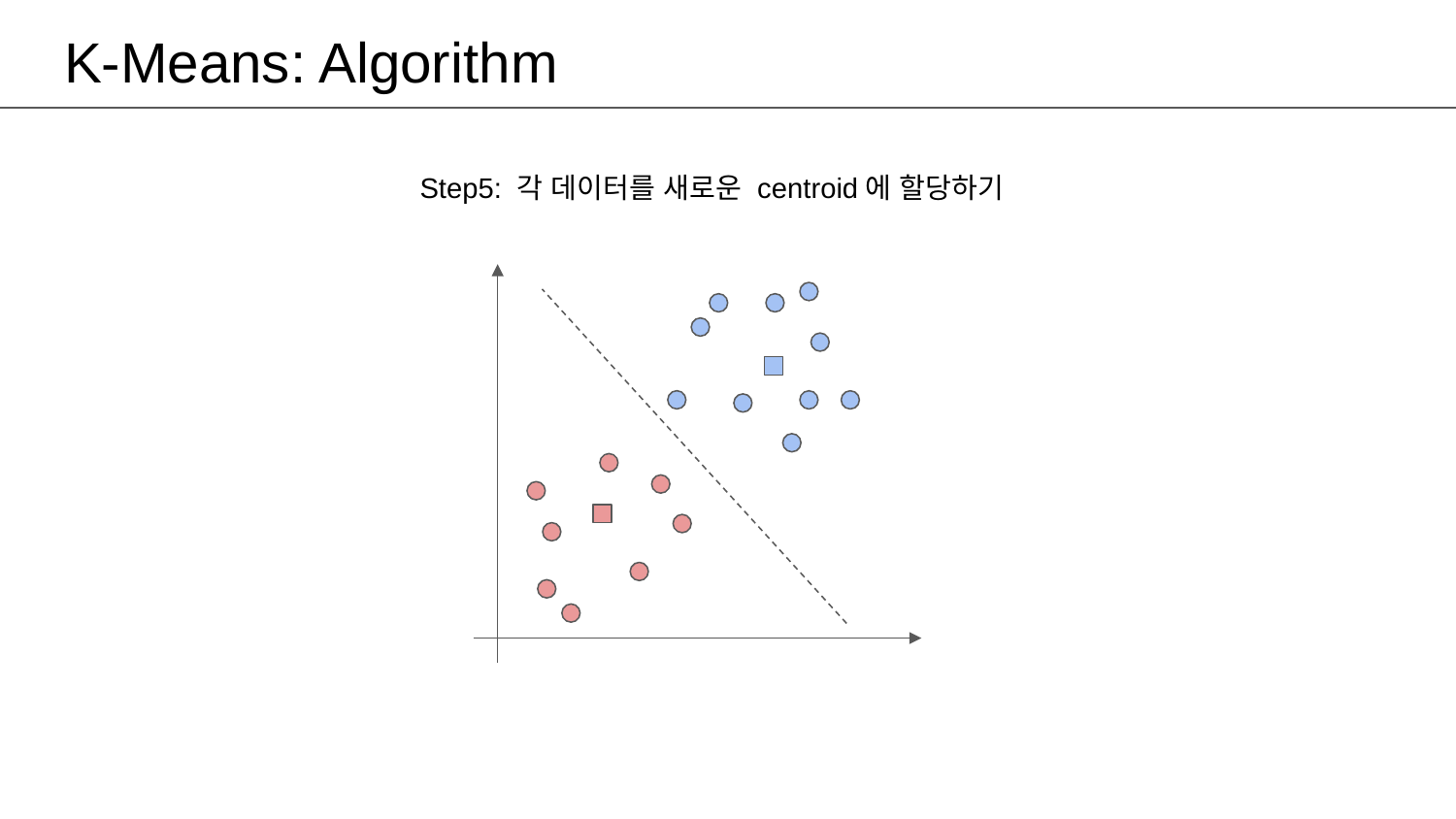

# K-Means: Algorithm
Step5: 각 데이터를 새로운 centroid에 할당하기